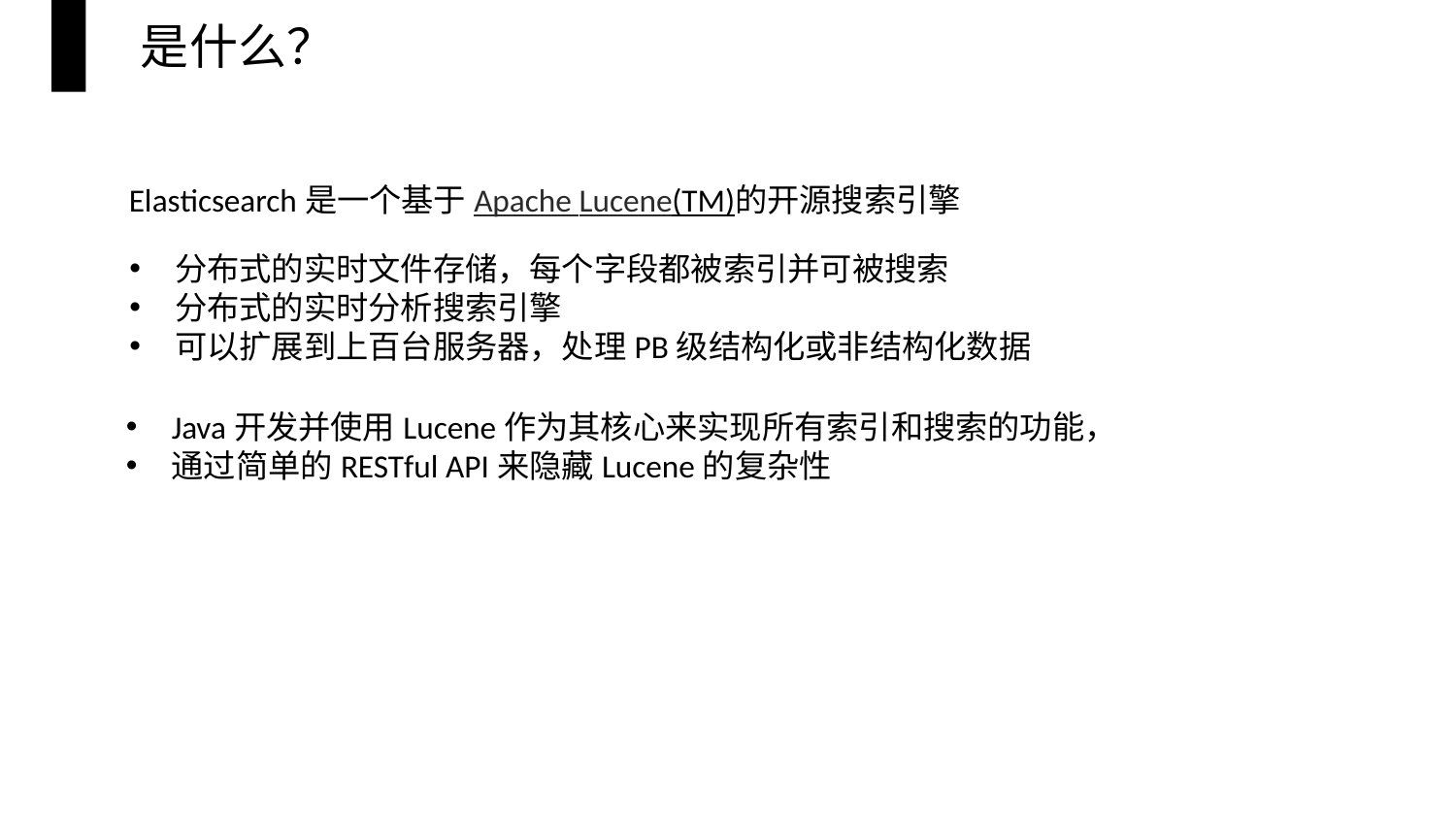

是什么？
Elasticsearch是一个基于Apache Lucene(TM)的开源搜索引擎
分布式的实时文件存储，每个字段都被索引并可被搜索
分布式的实时分析搜索引擎
可以扩展到上百台服务器，处理PB级结构化或非结构化数据

Java开发并使用Lucene作为其核心来实现所有索引和搜索的功能，
通过简单的RESTful API来隐藏Lucene的复杂性